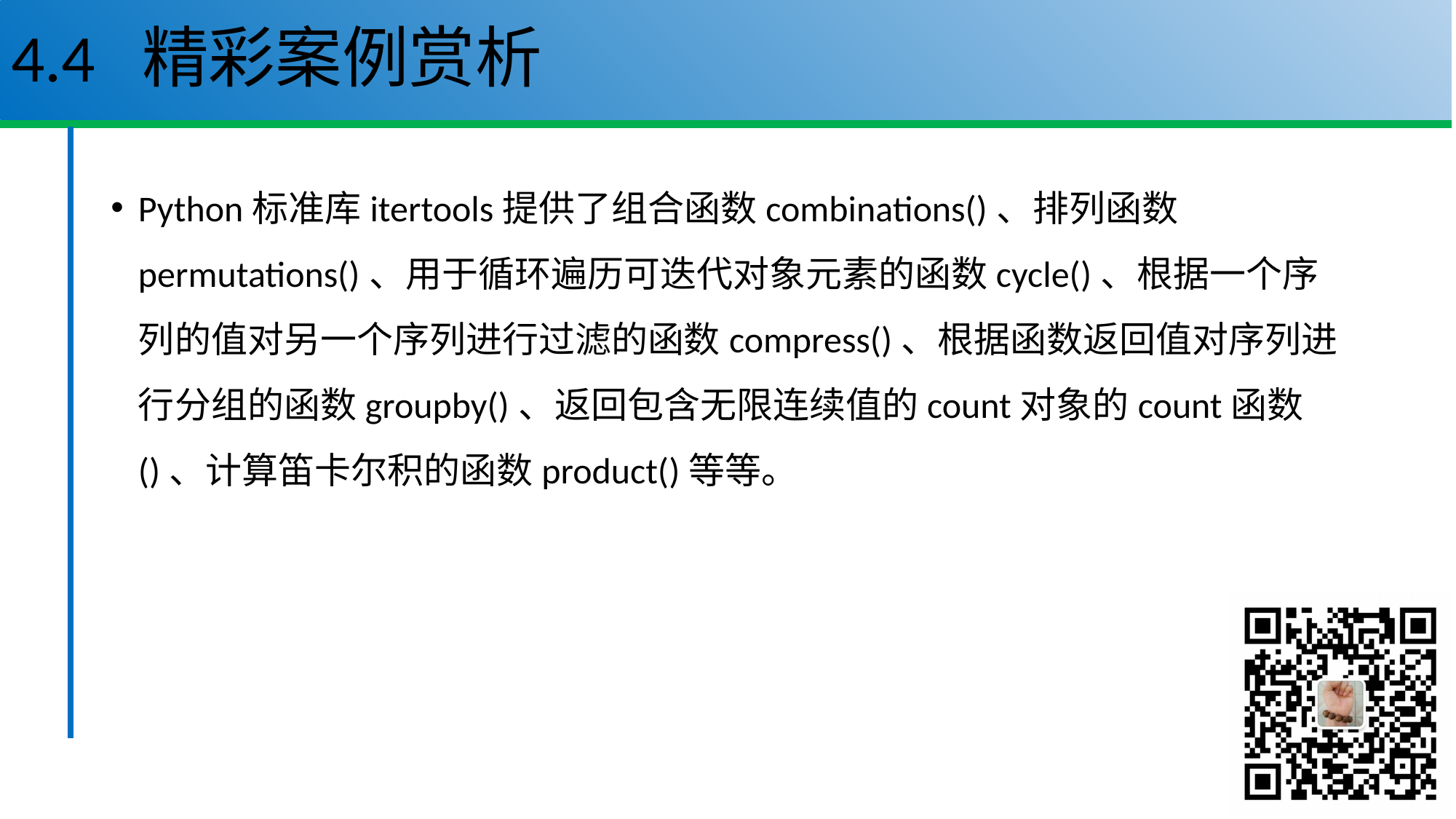

# 4.4  精彩案例赏析
Python标准库itertools提供了组合函数combinations()、排列函数permutations()、用于循环遍历可迭代对象元素的函数cycle()、根据一个序列的值对另一个序列进行过滤的函数compress()、根据函数返回值对序列进行分组的函数groupby()、返回包含无限连续值的count对象的count函数()、计算笛卡尔积的函数product()等等。
41